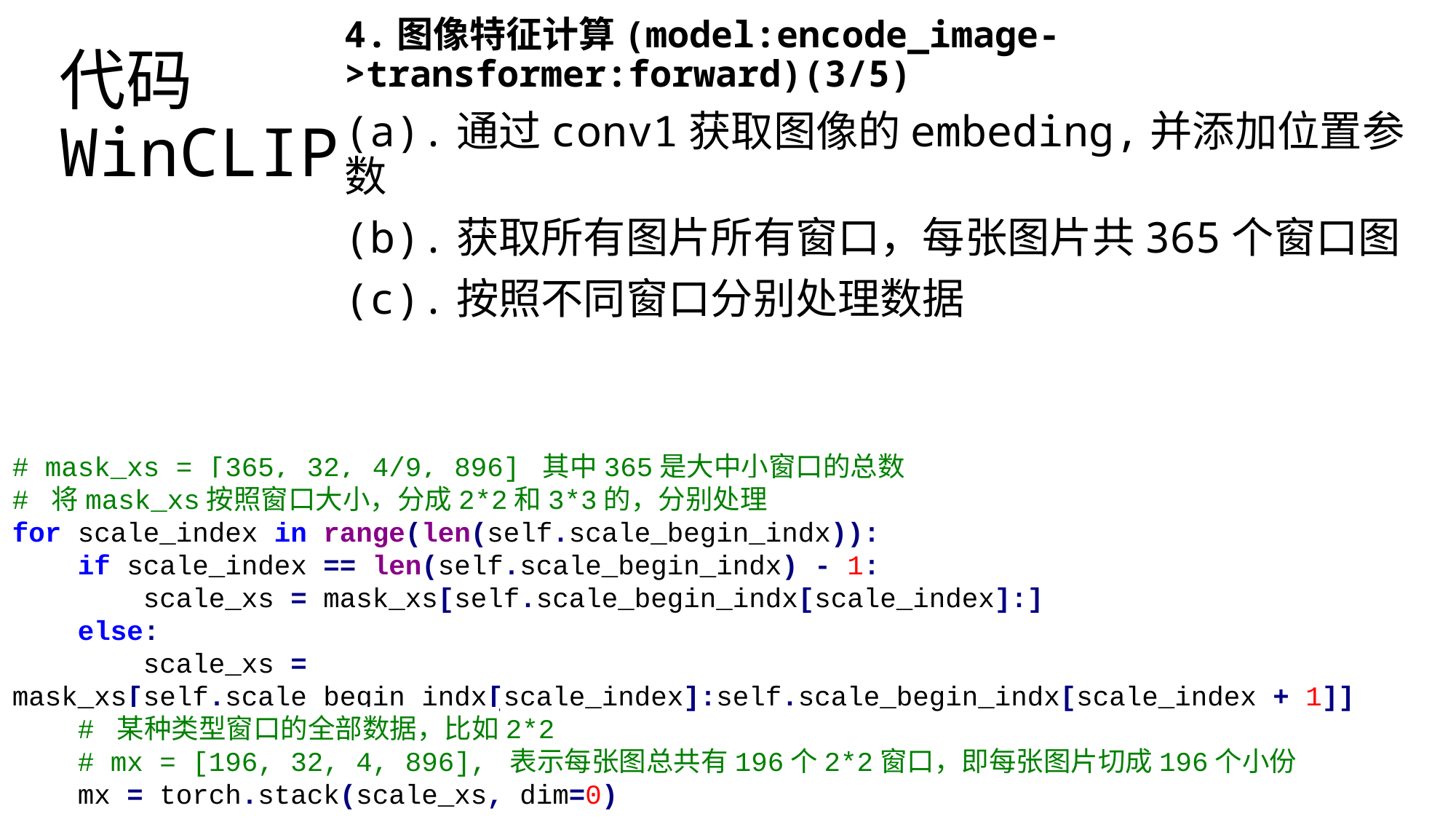

4.图像特征计算(model:encode_image->transformer:forward)(3/5)
(a).通过conv1获取图像的embeding,并添加位置参数
(b).获取所有图片所有窗口，每张图片共365个窗口图
(c).按照不同窗口分别处理数据
# 代码 WinCLIP
# mask_xs = [365, 32, 4/9, 896] 其中365是大中小窗口的总数
# 将mask_xs按照窗口大小，分成2*2和3*3的，分别处理
for scale_index in range(len(self.scale_begin_indx)):
    if scale_index == len(self.scale_begin_indx) - 1:
        scale_xs = mask_xs[self.scale_begin_indx[scale_index]:]
    else:
        scale_xs = mask_xs[self.scale_begin_indx[scale_index]:self.scale_begin_indx[scale_index + 1]]
    # 某种类型窗口的全部数据，比如2*2
    # mx = [196, 32, 4, 896], 表示每张图总共有196个2*2窗口，即每张图片切成196个小份
    mx = torch.stack(scale_xs, dim=0)